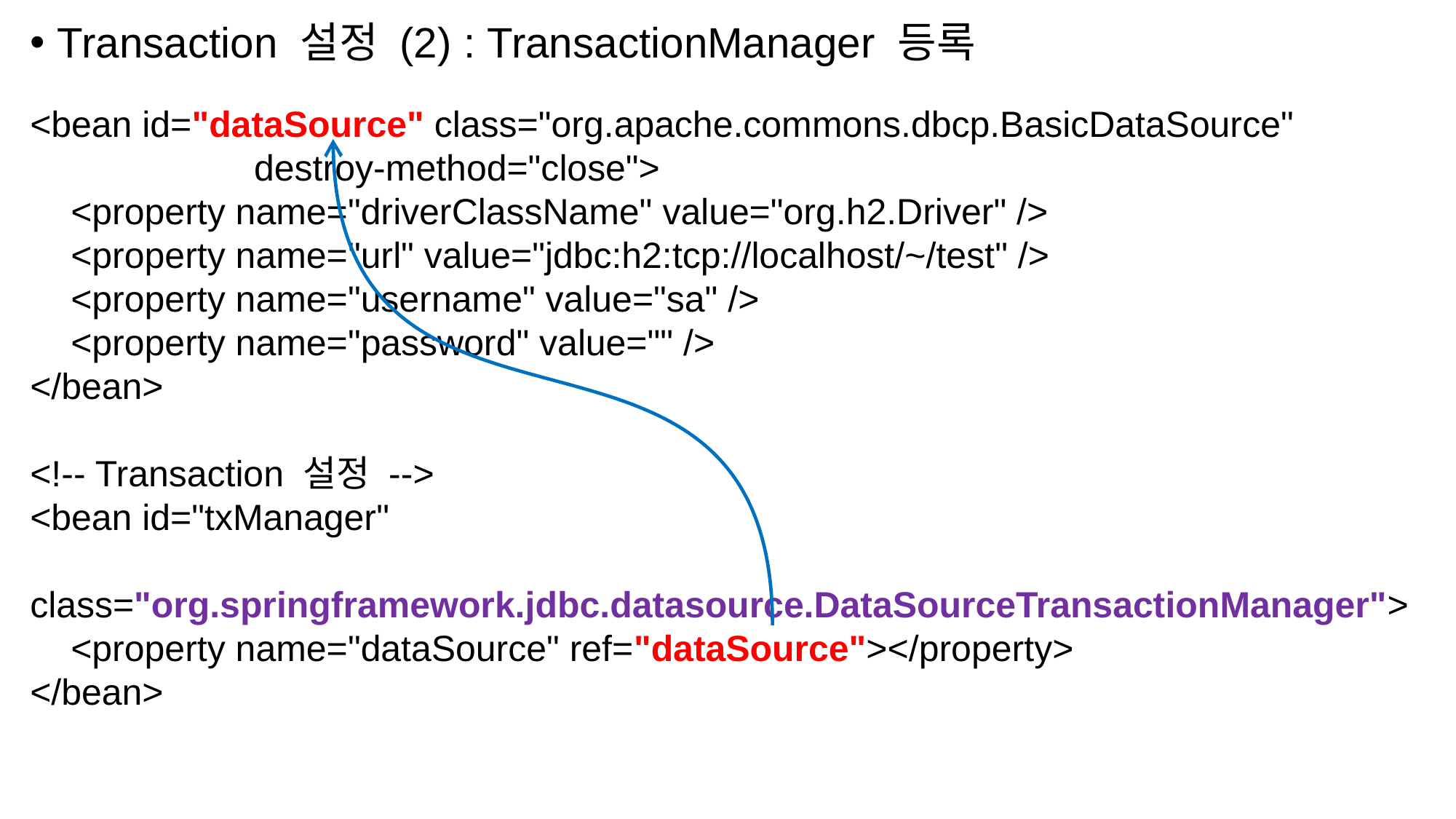

Transaction 설정 (2) : TransactionManager 등록
<bean id="dataSource" class="org.apache.commons.dbcp.BasicDataSource"
                      destroy-method="close">
    <property name="driverClassName" value="org.h2.Driver" />
    <property name="url" value="jdbc:h2:tcp://localhost/~/test" />
    <property name="username" value="sa" />
    <property name="password" value="" />
</bean>

<!-- Transaction 설정 -->
<bean id="txManager"
  class="org.springframework.jdbc.datasource.DataSourceTransactionManager">
    <property name="dataSource" ref="dataSource"></property>
</bean>